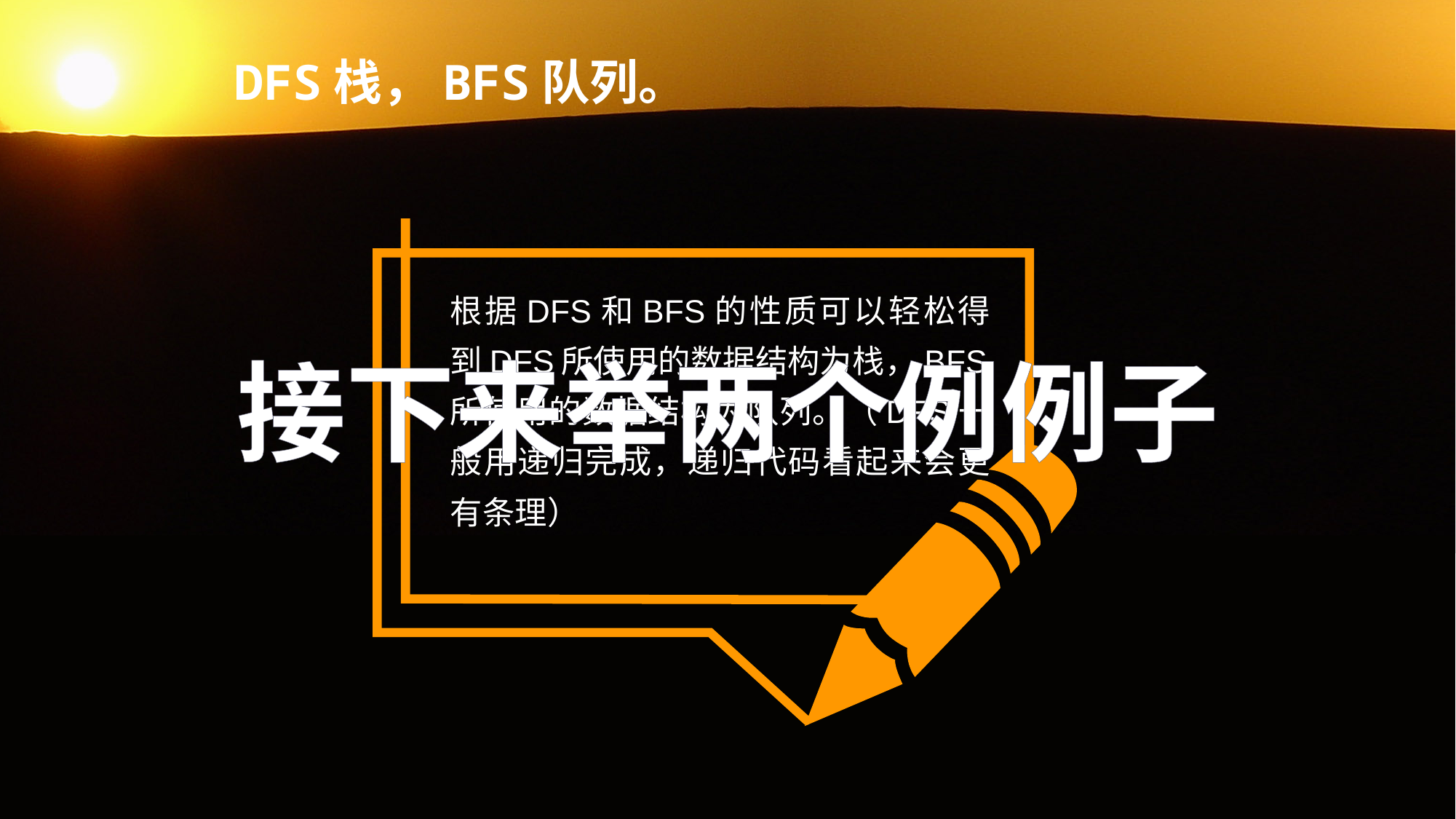

# DFS栈，BFS队列。
根据DFS和BFS的性质可以轻松得到DFS所使用的数据结构为栈，BFS所使用的数据结构为队列。（DFS一般用递归完成，递归代码看起来会更有条理）
接下来举两个例例子